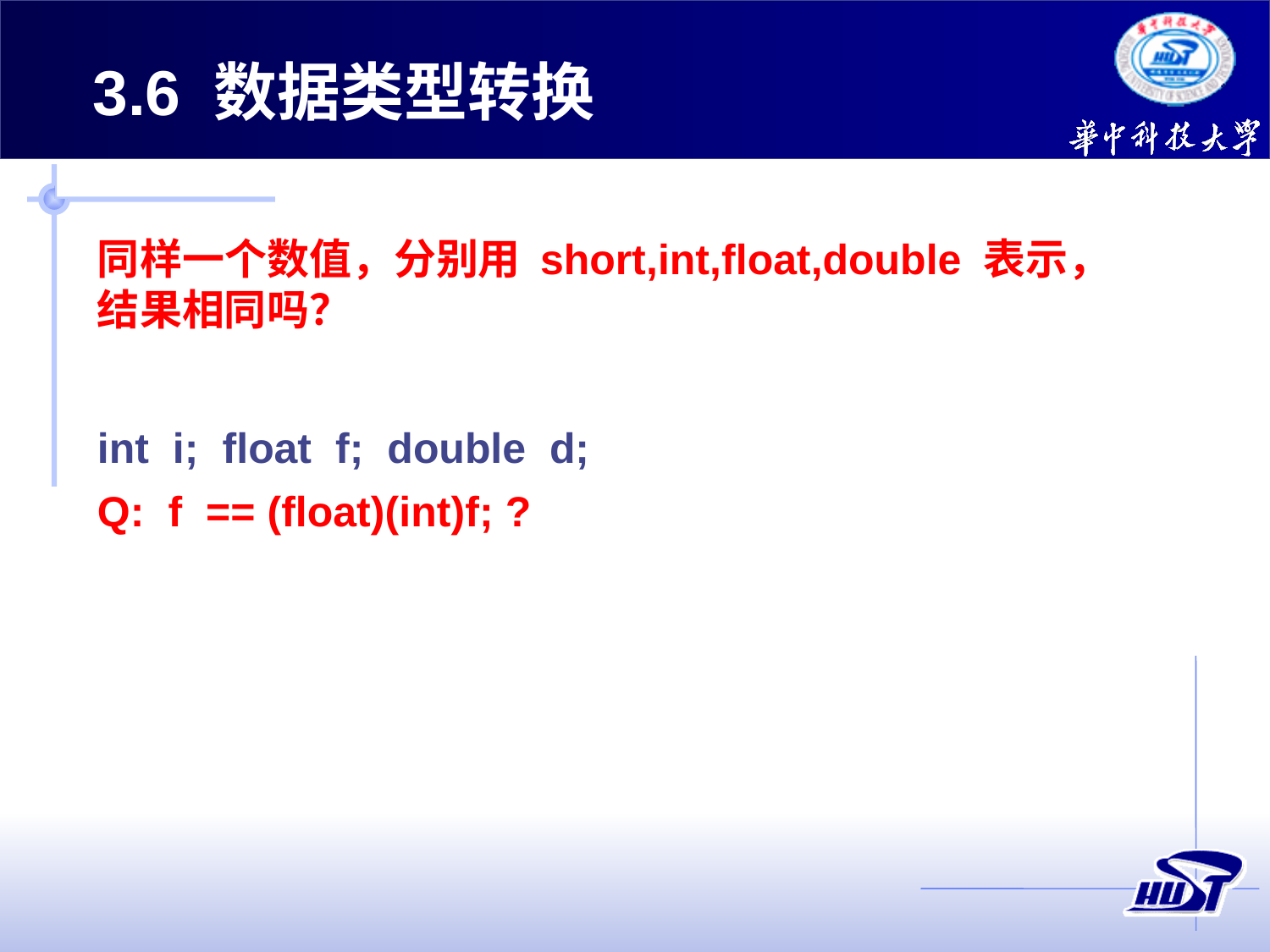

3.6 数据类型转换
同样一个数值，分别用 short,int,float,double 表示，结果相同吗？

int  i;  float  f;  double  d;
Q:  f  == (float)(int)f; ?